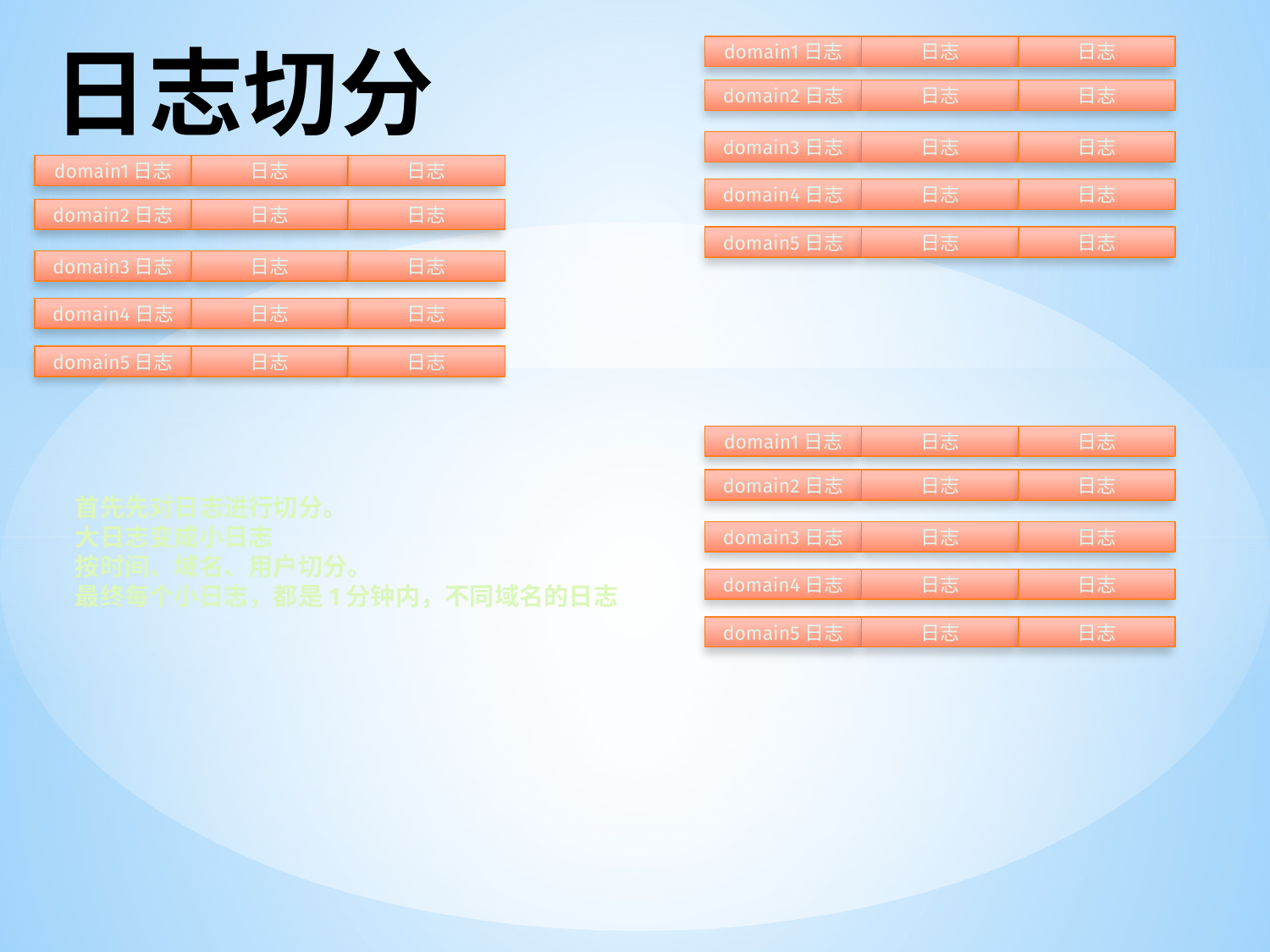

# 日志切分
domain1日志
日志
日志
domain2日志
日志
日志
domain3日志
日志
日志
domain4日志
日志
日志
domain5日志
日志
日志
domain1日志
日志
日志
domain2日志
日志
日志
domain3日志
日志
日志
domain4日志
日志
日志
domain5日志
日志
日志
domain1日志
日志
日志
domain2日志
日志
日志
domain3日志
日志
日志
domain4日志
日志
日志
domain5日志
日志
日志
首先先对日志进行切分。
大日志变成小日志
按时间、域名、用户切分。
最终每个小日志，都是1分钟内，不同域名的日志